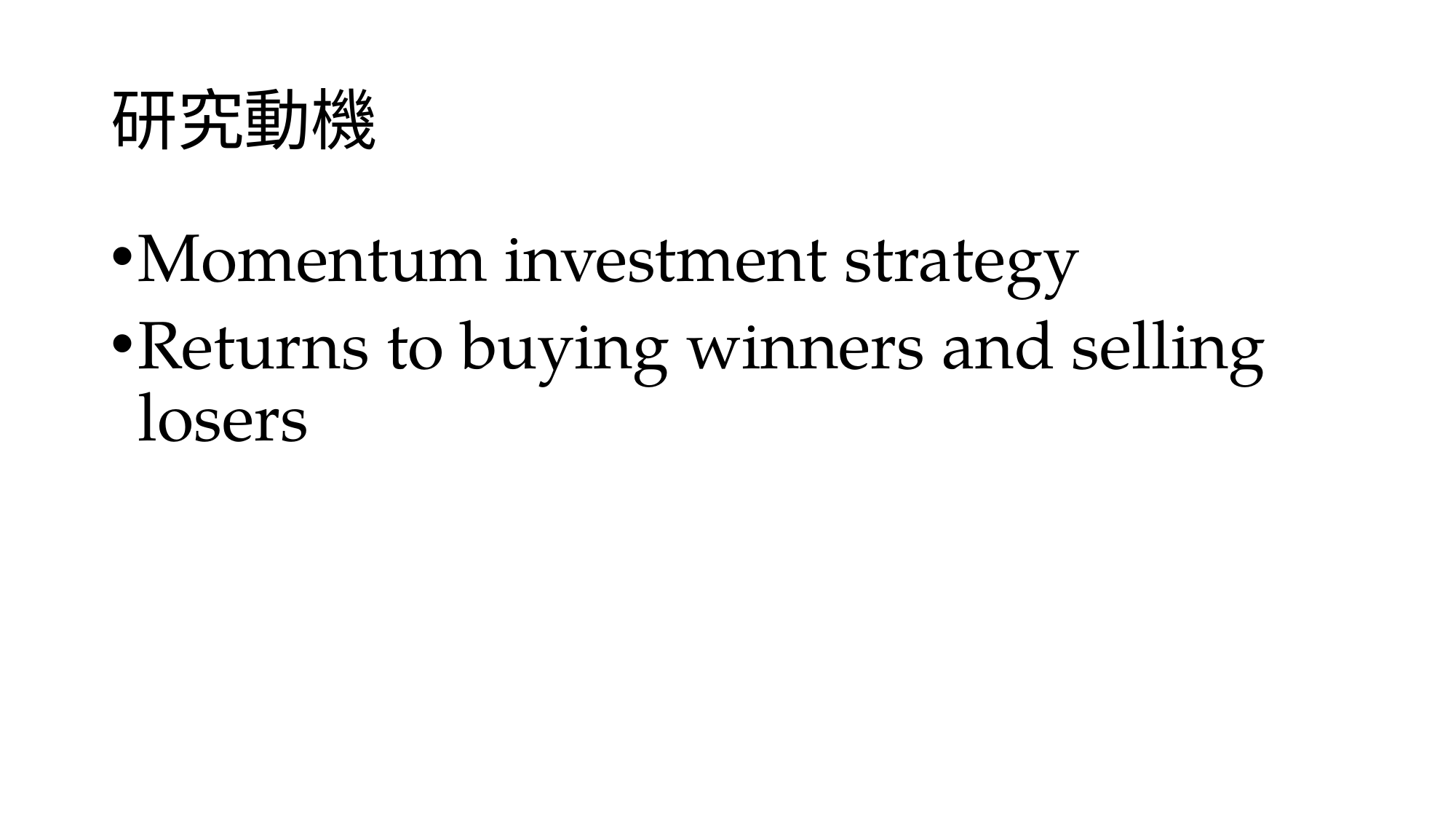

# 研究動機
Momentum investment strategy
Returns to buying winners and selling losers